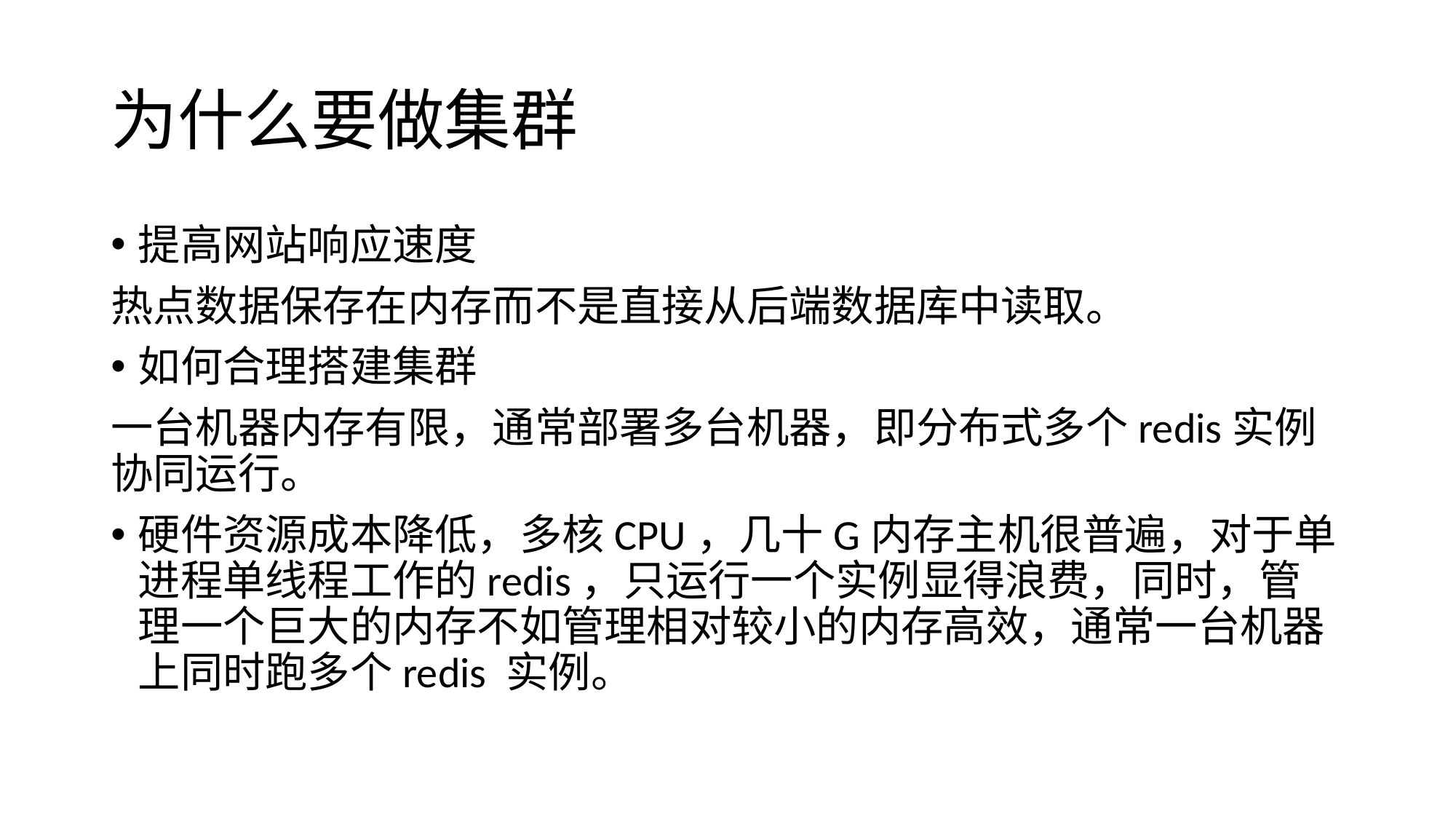

# 为什么要做集群
提高网站响应速度
热点数据保存在内存而不是直接从后端数据库中读取。
如何合理搭建集群
一台机器内存有限，通常部署多台机器，即分布式多个redis实例协同运行。
硬件资源成本降低，多核CPU，几十G内存主机很普遍，对于单进程单线程工作的redis，只运行一个实例显得浪费，同时，管理一个巨大的内存不如管理相对较小的内存高效，通常一台机器上同时跑多个redis 实例。